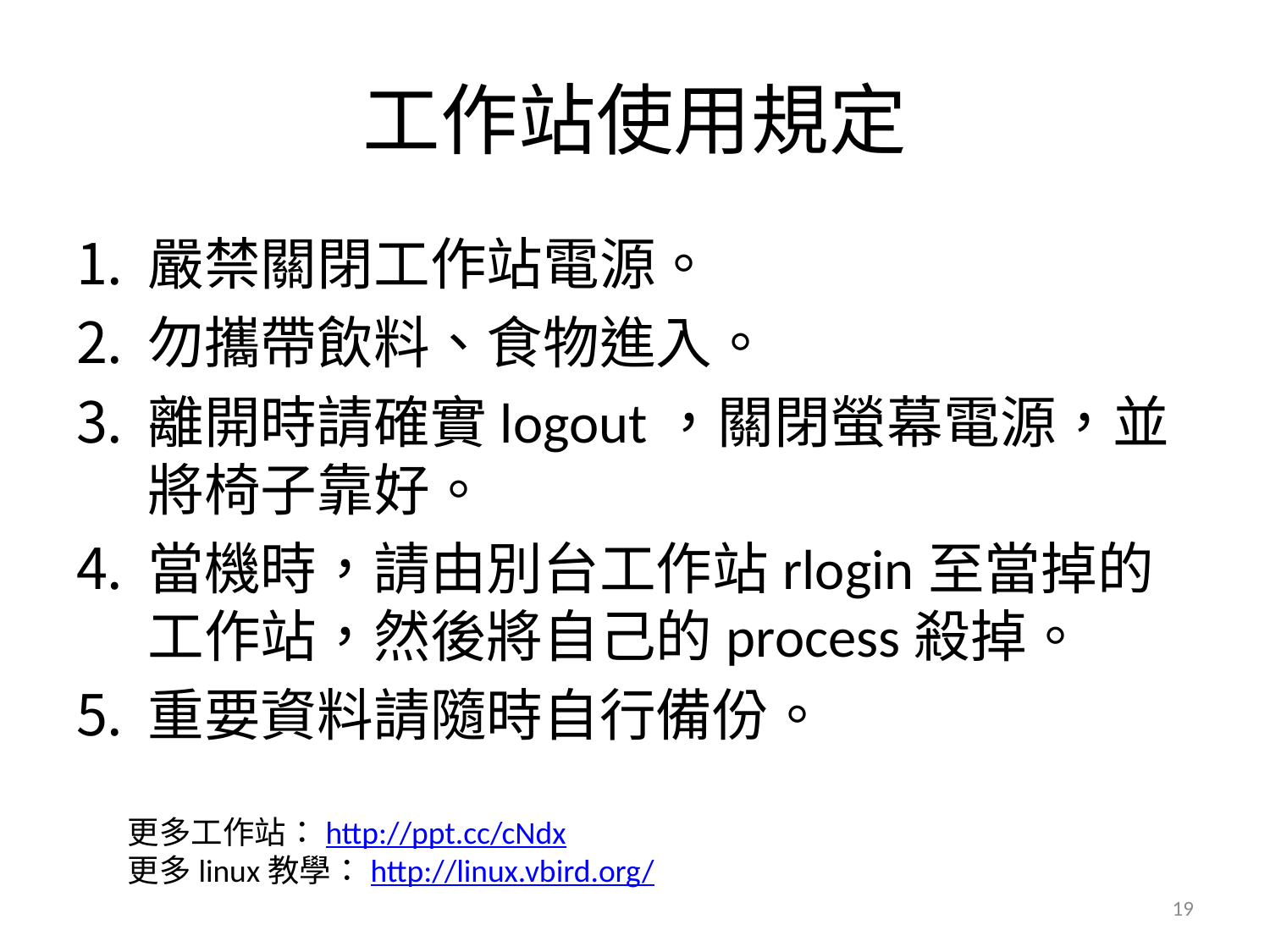

# 工作站使用規定
嚴禁關閉工作站電源。
勿攜帶飲料、食物進入。
離開時請確實logout，關閉螢幕電源，並將椅子靠好。
當機時，請由別台工作站rlogin至當掉的工作站，然後將自己的process殺掉。
重要資料請隨時自行備份。
更多工作站：http://ppt.cc/cNdx
更多linux教學：http://linux.vbird.org/

19